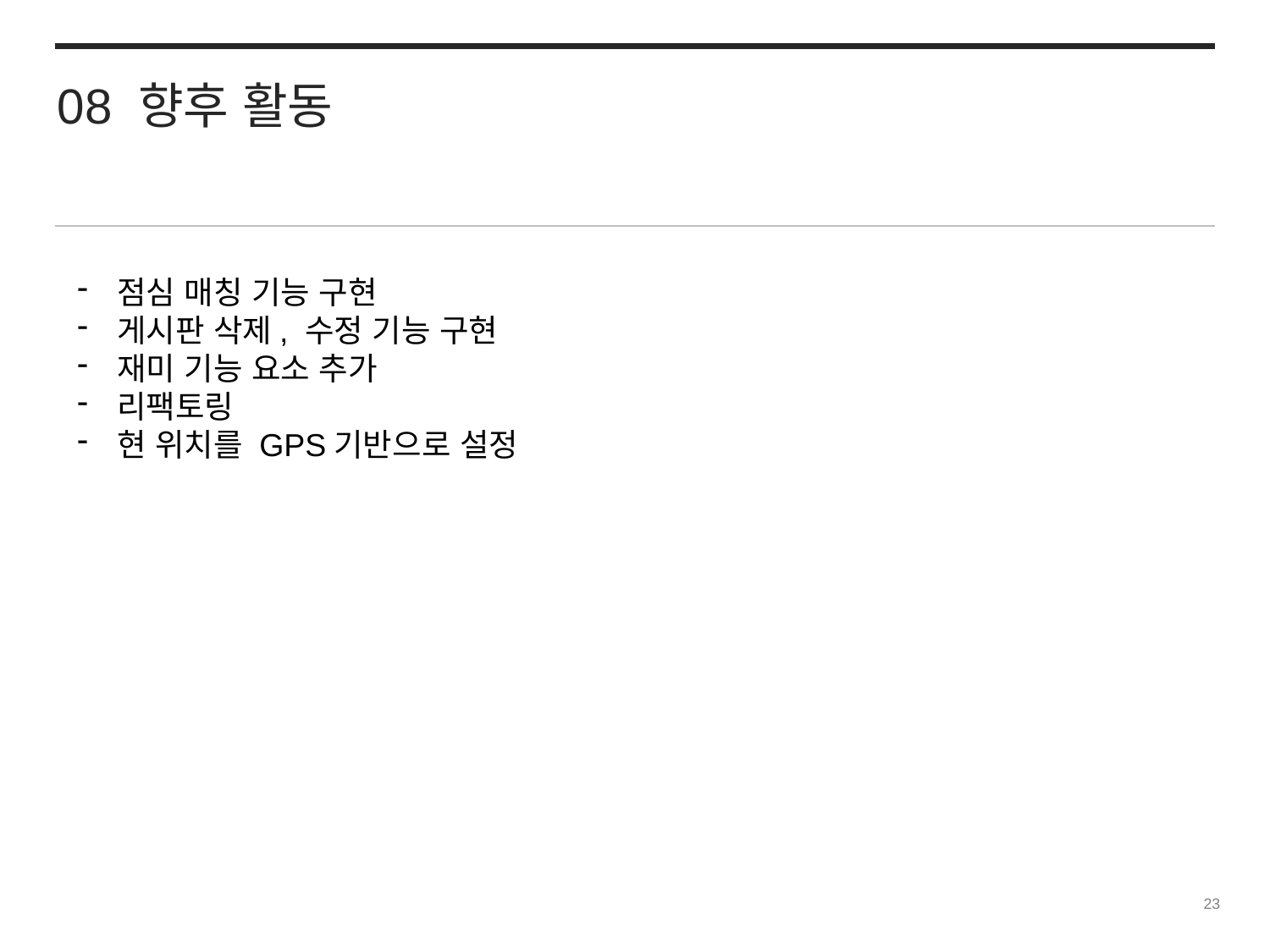

08 향후 활동
점심 매칭 기능 구현
게시판 삭제, 수정 기능 구현
재미 기능 요소 추가
리팩토링
현 위치를 GPS기반으로 설정